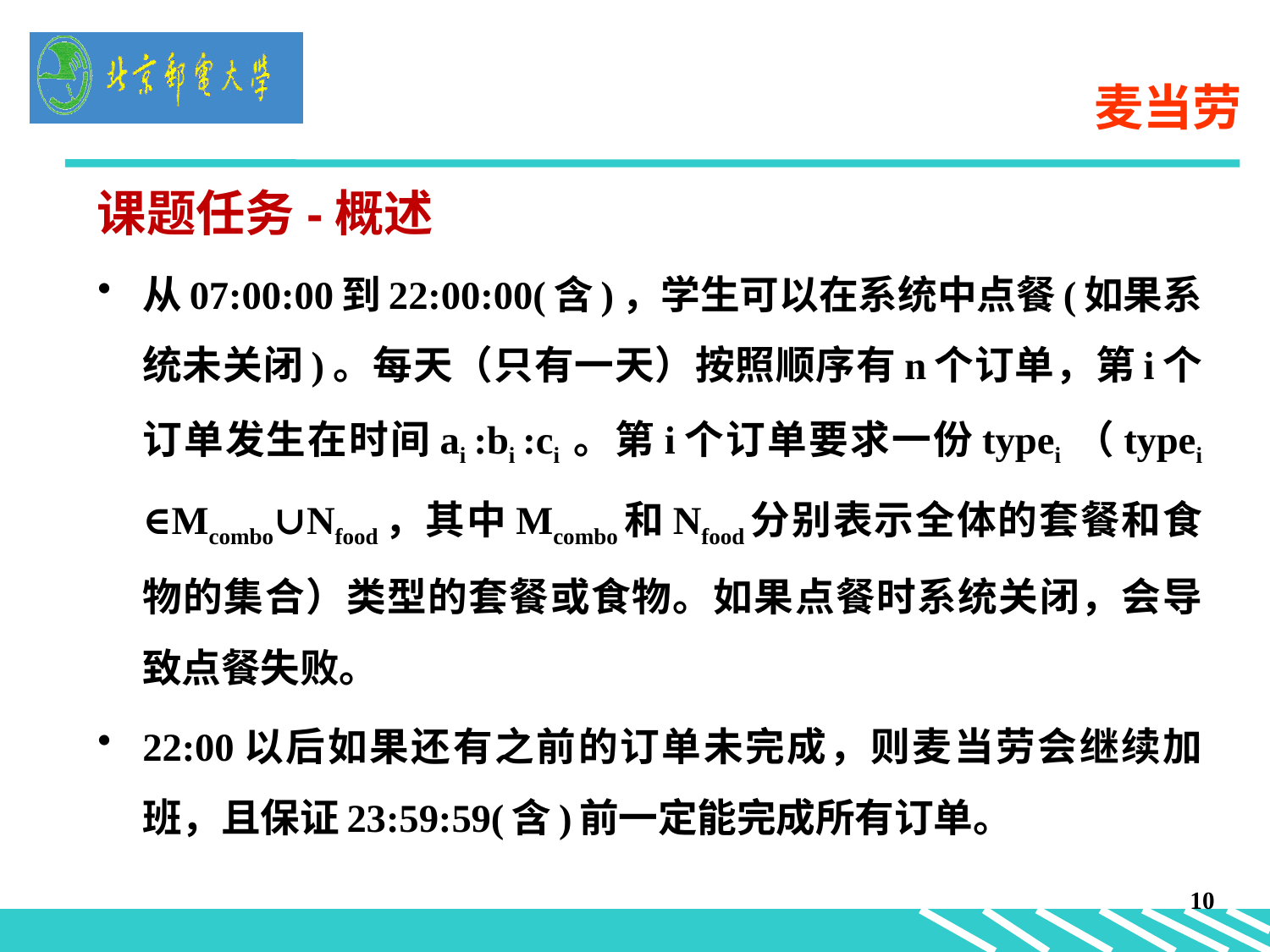

# 麦当劳
课题任务-概述
从07:00:00到22:00:00(含)，学生可以在系统中点餐(如果系统未关闭)。每天（只有一天）按照顺序有n个订单，第i个订单发生在时间ai :bi :ci 。第i个订单要求一份typei （typei ∈Mcombo∪Nfood，其中Mcombo和Nfood分别表示全体的套餐和食物的集合）类型的套餐或食物。如果点餐时系统关闭，会导致点餐失败。
22:00以后如果还有之前的订单未完成，则麦当劳会继续加班，且保证23:59:59(含)前一定能完成所有订单。
10